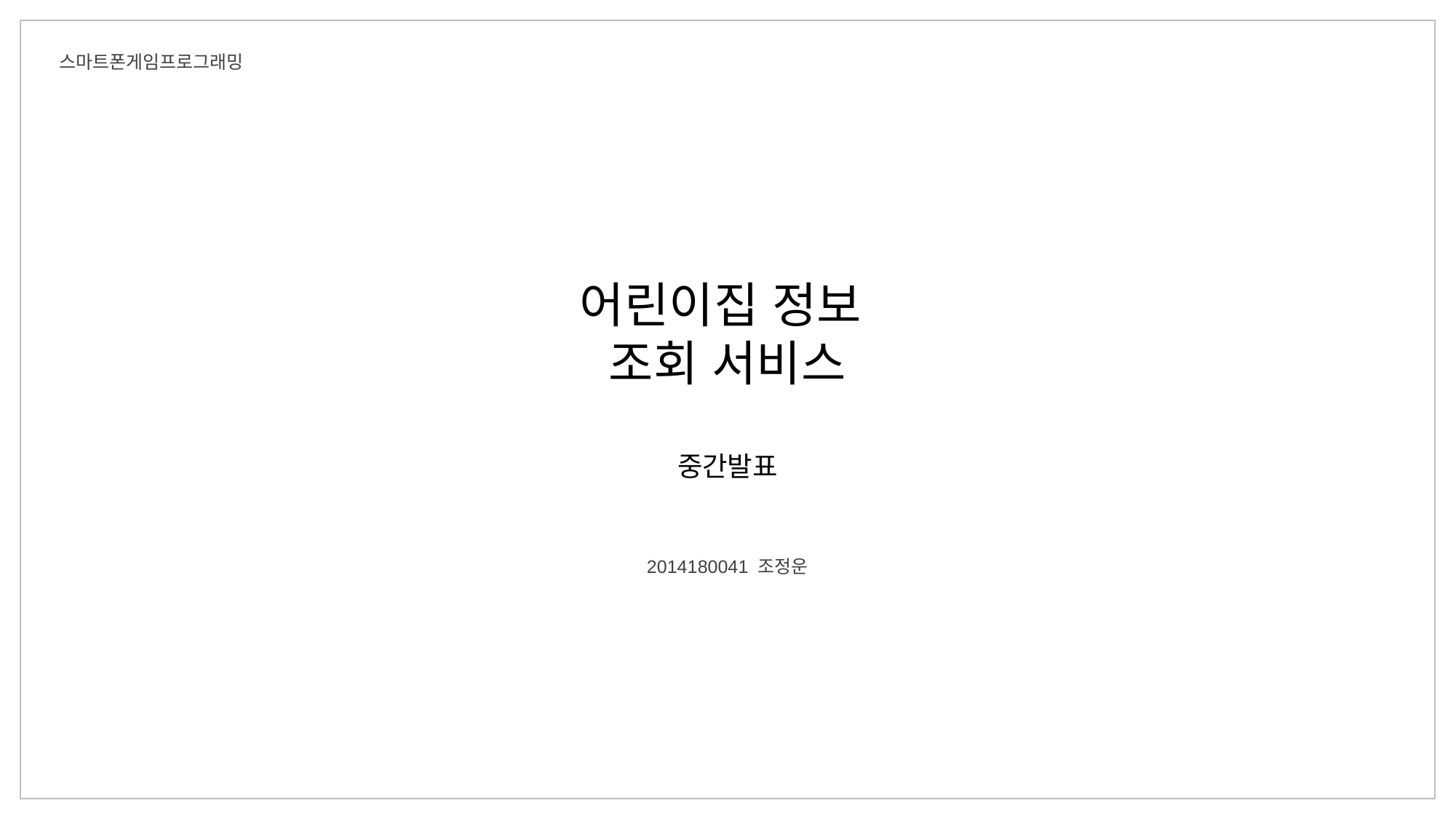

스마트폰게임프로그래밍
어린이집 정보
조회 서비스

중간발표
2014180041 조정운